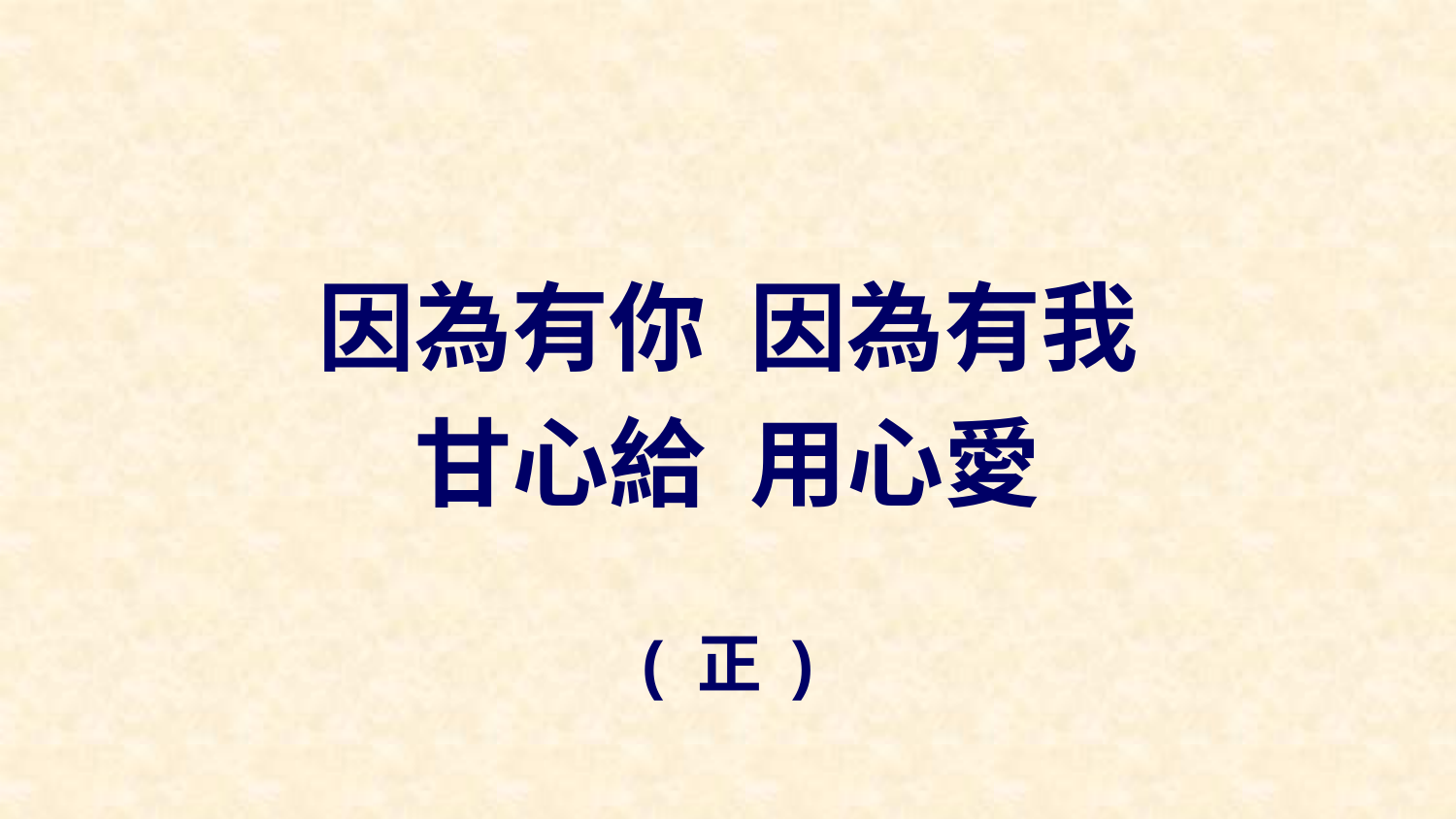

因為有你  因為有我
甘心給  用心愛
( 正 )